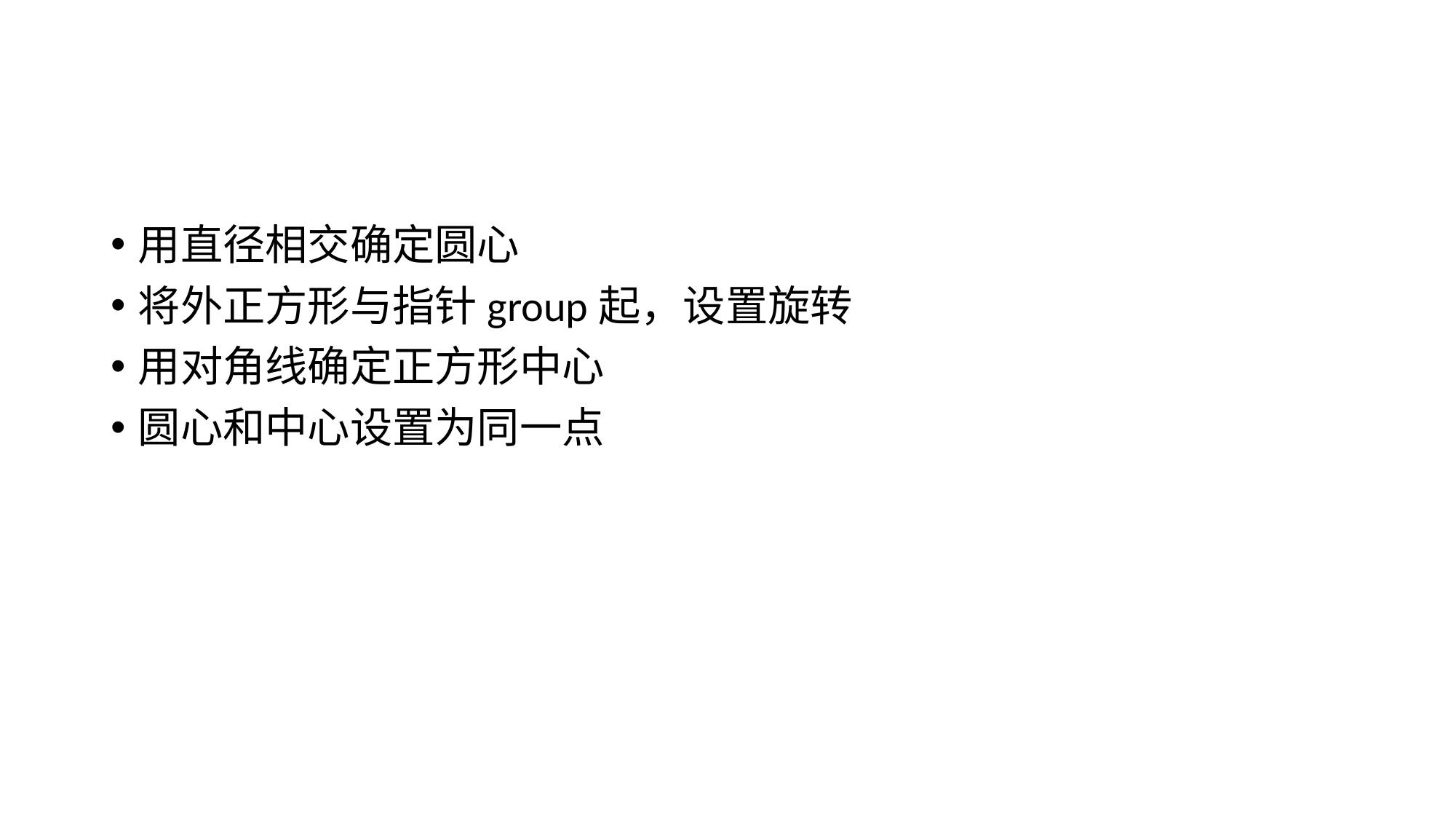

#
用直径相交确定圆心
将外正方形与指针group起，设置旋转
用对角线确定正方形中心
圆心和中心设置为同一点